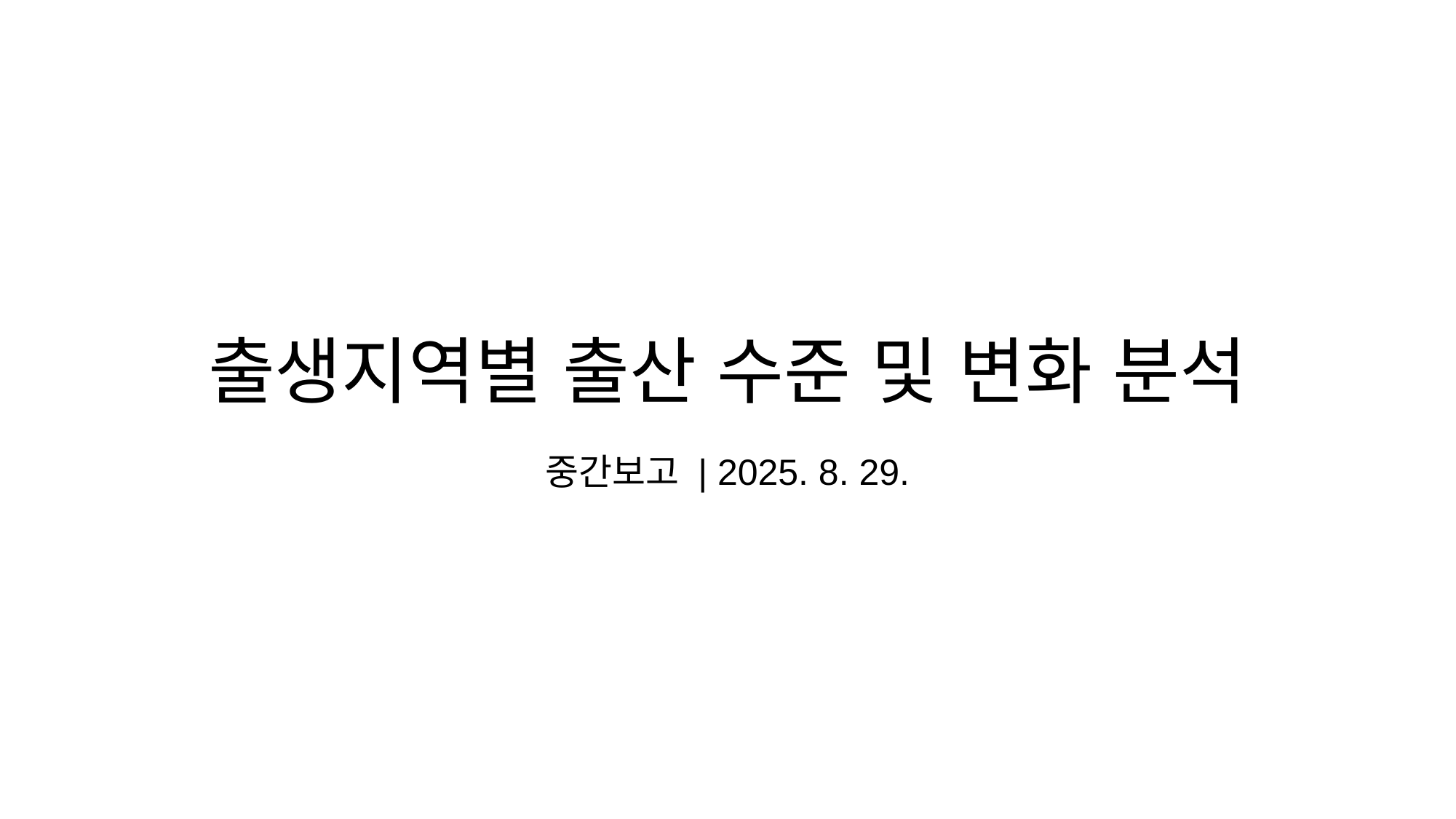

# 출생지역별 출산 수준 및 변화 분석
중간보고 | 2025. 8. 29.